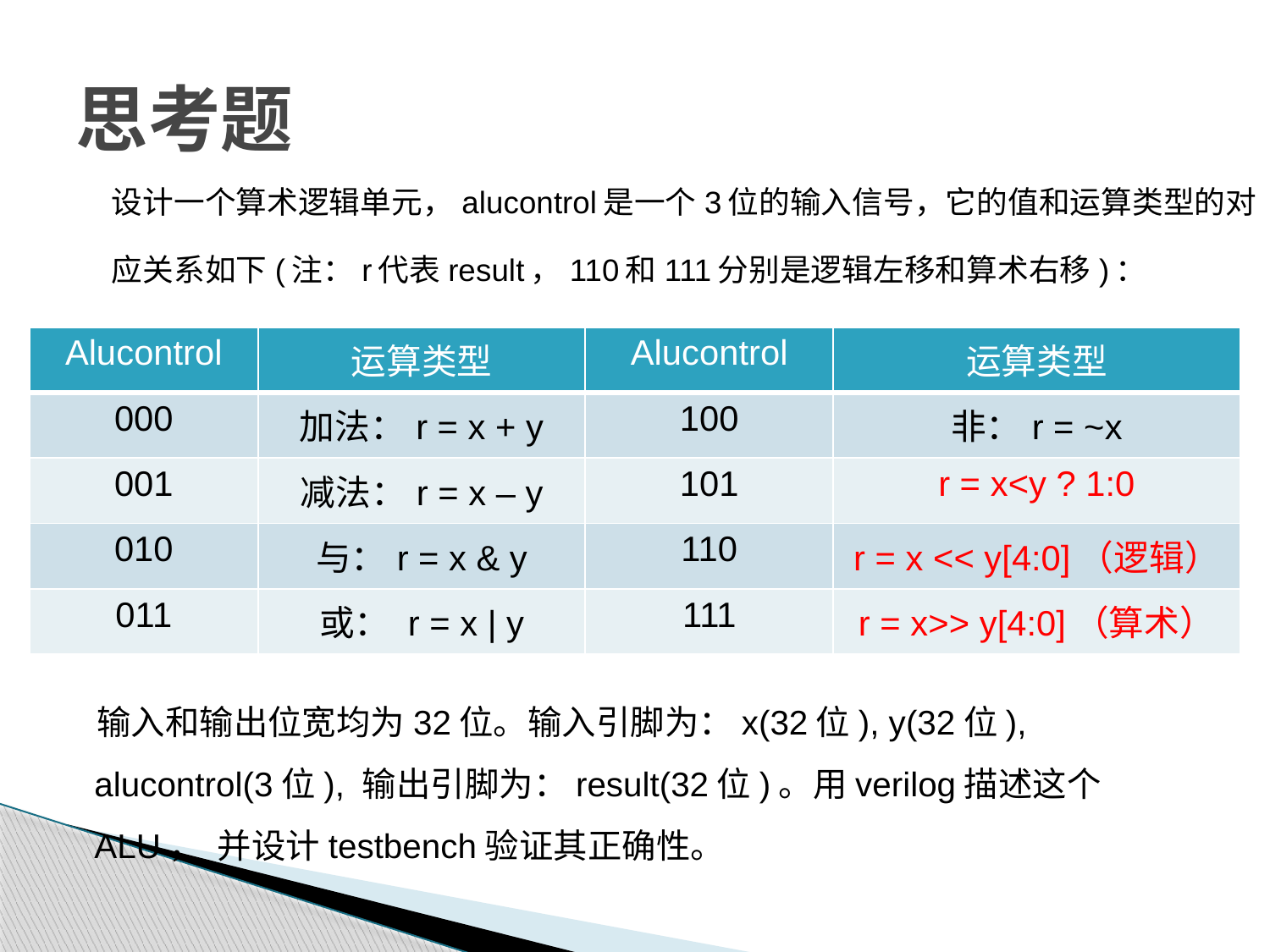

# 思考题
设计一个算术逻辑单元，alucontrol是一个3位的输入信号，它的值和运算类型的对应关系如下(注：r代表result，110和111分别是逻辑左移和算术右移)：
| Alucontrol | 运算类型 | Alucontrol | 运算类型 |
| --- | --- | --- | --- |
| 000 | 加法：r = x + y | 100 | 非：r = ~x |
| 001 | 减法：r = x – y | 101 | r = x<y ? 1:0 |
| 010 | 与：r = x & y | 110 | r = x << y[4:0]（逻辑） |
| 011 | 或： r = x | y | 111 | r = x>> y[4:0]（算术） |
输入和输出位宽均为32位。输入引脚为：x(32位), y(32位), alucontrol(3位), 输出引脚为：result(32位)。用verilog描述这个ALU，			并设计testbench验证其正确性。